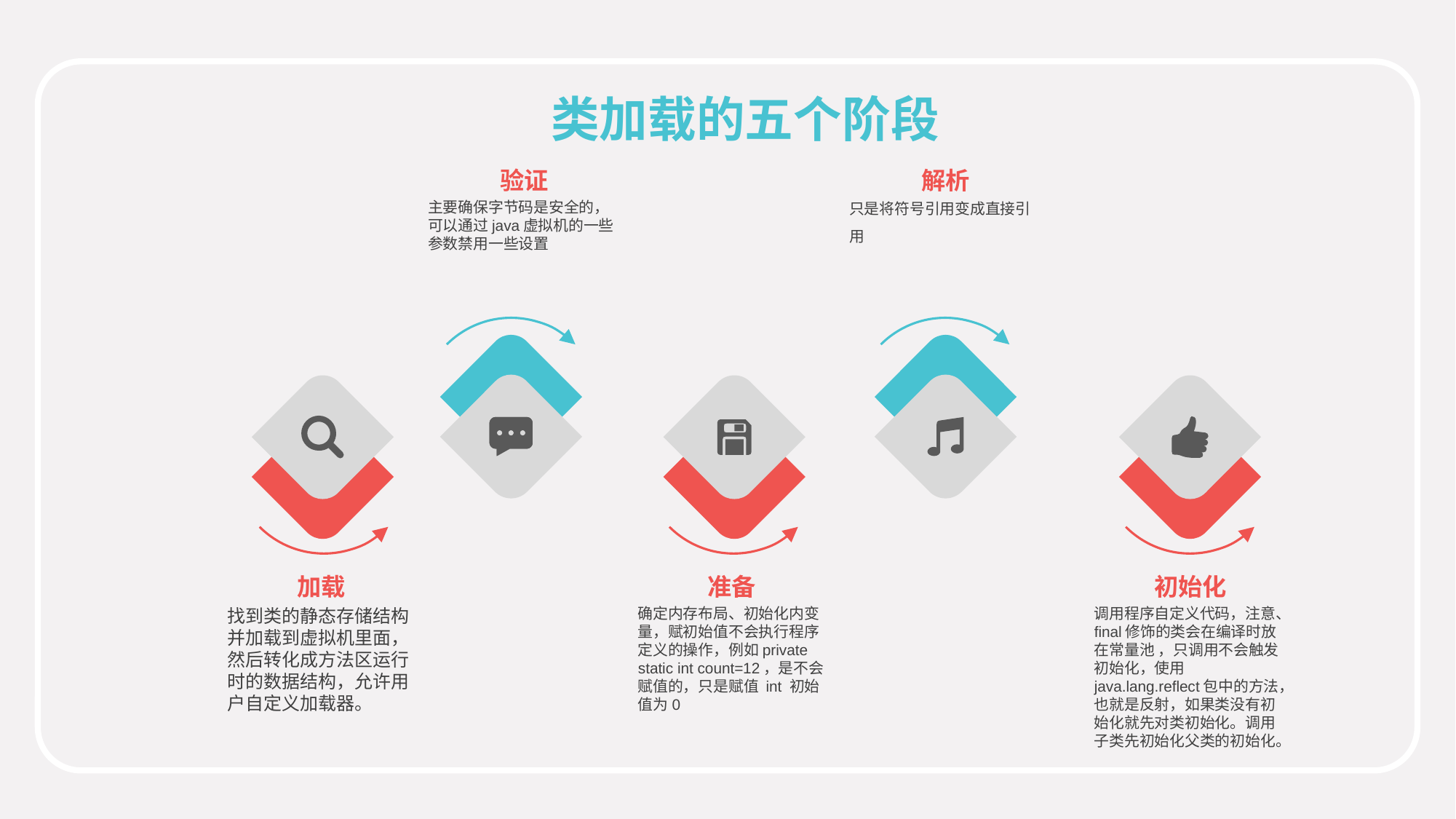

类加载的五个阶段
验证
主要确保字节码是安全的，可以通过java虚拟机的一些参数禁用一些设置
解析
只是将符号引用变成直接引用

加载
找到类的静态存储结构并加载到虚拟机里面，然后转化成方法区运行时的数据结构，允许用户自定义加载器。
准备
确定内存布局、初始化内变量，赋初始值不会执行程序定义的操作，例如private static int count=12，是不会赋值的，只是赋值 int 初始值为0
初始化
调用程序自定义代码，注意、final修饰的类会在编译时放在常量池 ，只调用不会触发初始化，使用java.lang.reflect包中的方法，也就是反射，如果类没有初始化就先对类初始化。调用子类先初始化父类的初始化。